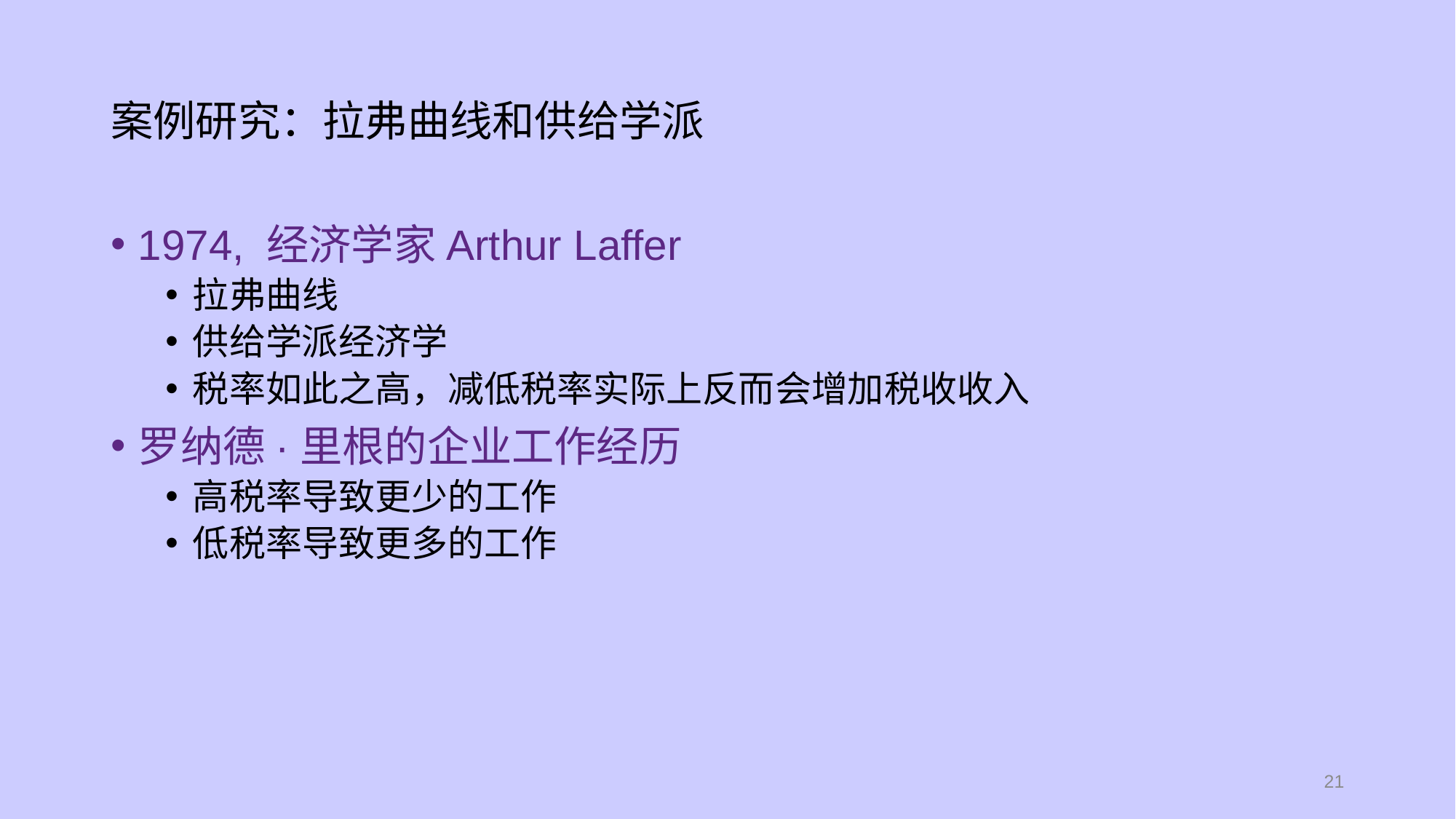

# 案例研究：拉弗曲线和供给学派
1974, 经济学家Arthur Laffer
拉弗曲线
供给学派经济学
税率如此之高，减低税率实际上反而会增加税收收入
罗纳德·里根的企业工作经历
高税率导致更少的工作
低税率导致更多的工作

21